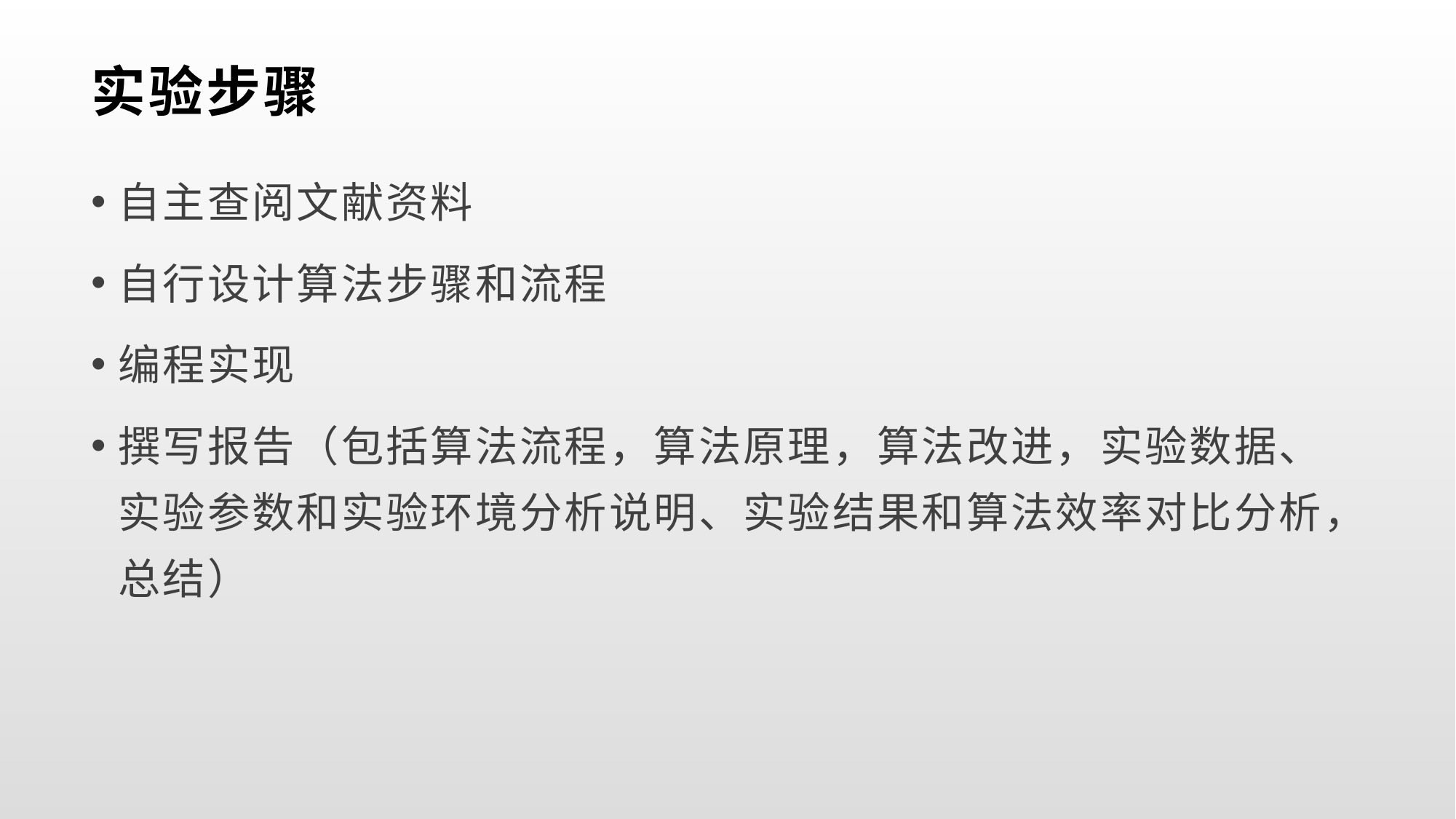

# 实验步骤
自主查阅文献资料
自行设计算法步骤和流程
编程实现
撰写报告（包括算法流程，算法原理，算法改进，实验数据、实验参数和实验环境分析说明、实验结果和算法效率对比分析，总结）